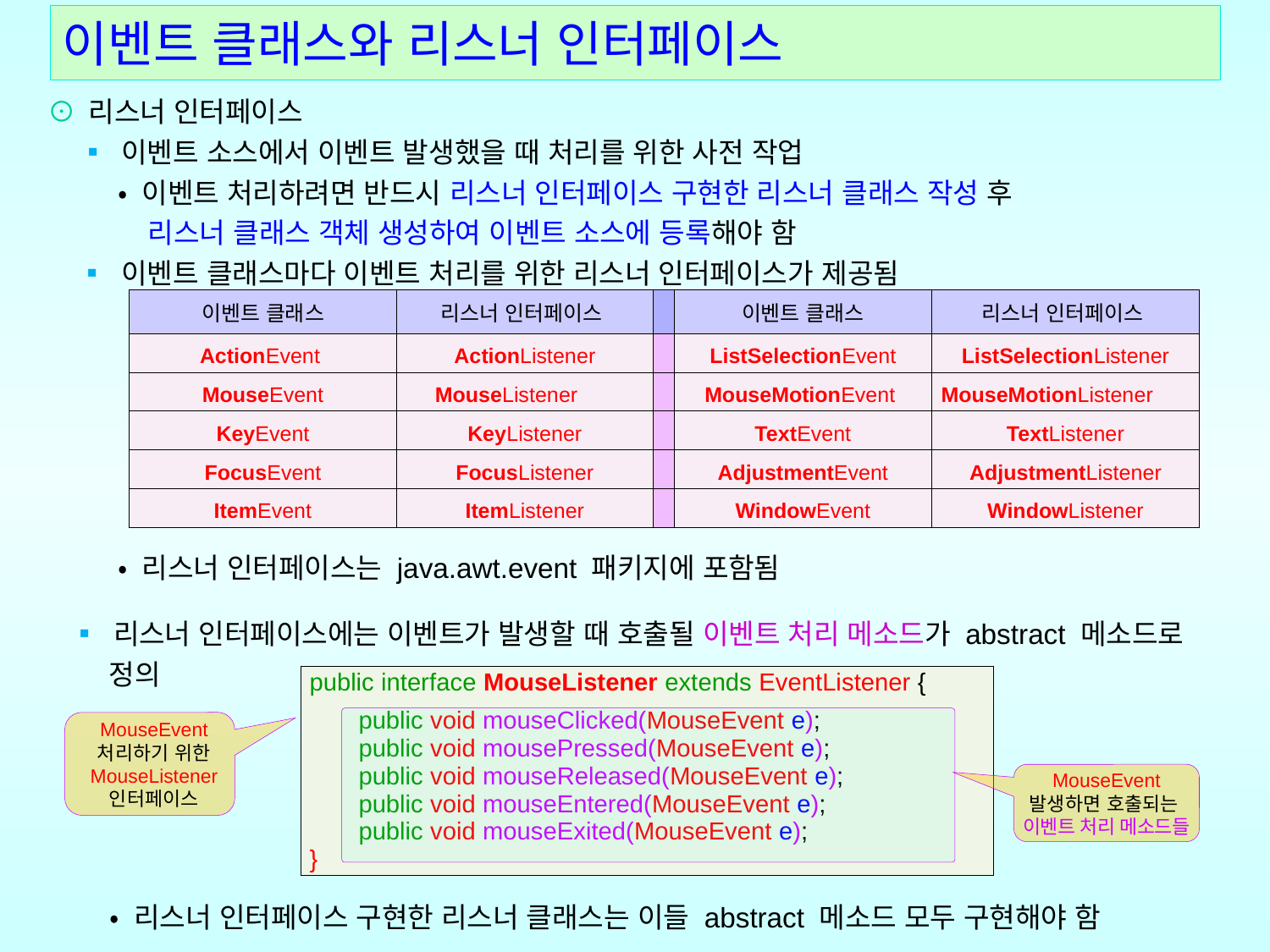

# 이벤트 클래스와 리스너 인터페이스
⊙ 리스너 인터페이스
    ▪ 이벤트 소스에서 이벤트 발생했을 때 처리를 위한 사전 작업
         • 이벤트 처리하려면 반드시 리스너 인터페이스 구현한 리스너 클래스 작성 후
            리스너 클래스 객체 생성하여 이벤트 소스에 등록해야 함
    ▪ 이벤트 클래스마다 이벤트 처리를 위한 리스너 인터페이스가 제공됨

         • 리스너 인터페이스는 java.awt.event 패키지에 포함됨

   ▪ 리스너 인터페이스에는 이벤트가 발생할 때 호출될 이벤트 처리 메소드가 abstract 메소드로
       정의

        • 리스너 인터페이스 구현한 리스너 클래스는 이들 abstract 메소드 모두 구현해야 함
| 이벤트 클래스 | 리스너 인터페이스 |  | 이벤트 클래스 | 리스너 인터페이스 |
| --- | --- | --- | --- | --- |
| ActionEvent | ActionListener |  | ListSelectionEvent | ListSelectionListener |
| MouseEvent | MouseListener |  | MouseMotionEvent | MouseMotionListener |
| KeyEvent | KeyListener |  | TextEvent | TextListener |
| FocusEvent | FocusListener |  | AdjustmentEvent | AdjustmentListener |
| ItemEvent | ItemListener |  | WindowEvent | WindowListener |
| public interface MouseListener extends EventListener { public void mouseClicked(MouseEvent e); public void mousePressed(MouseEvent e); public void mouseReleased(MouseEvent e); public void mouseEntered(MouseEvent e); public void mouseExited(MouseEvent e); } |
| --- |

MouseEvent 처리하기 위한 MouseListener 인터페이스
MouseEvent 발생하면 호출되는
이벤트 처리 메소드들